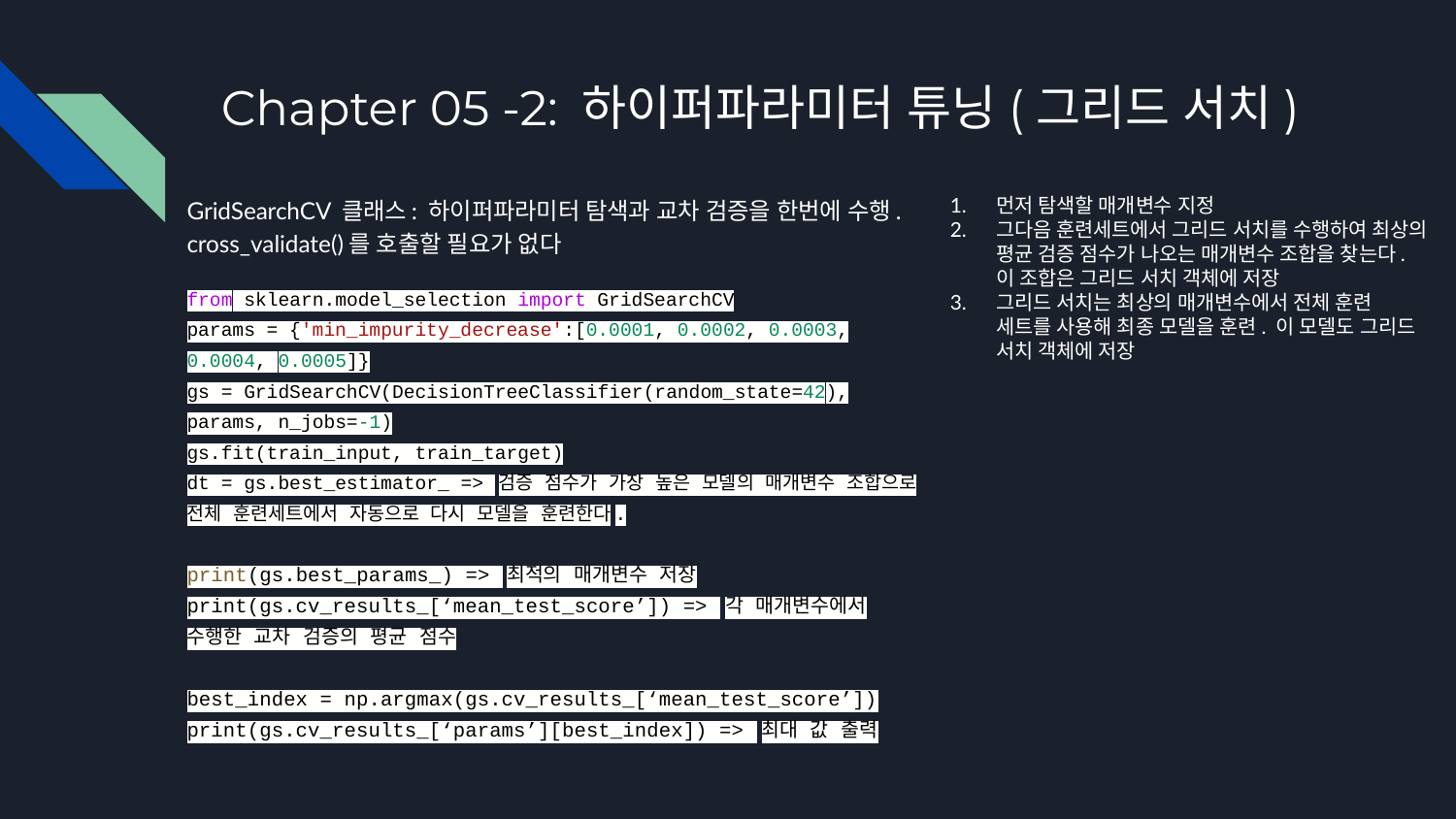

# Chapter 05 -2: 하이퍼파라미터 튜닝(그리드 서치)
GridSearchCV 클래스: 하이퍼파라미터 탐색과 교차 검증을 한번에 수행. cross_validate()를 호출할 필요가 없다
from sklearn.model_selection import GridSearchCV
params = {'min_impurity_decrease':[0.0001, 0.0002, 0.0003, 0.0004, 0.0005]}
gs = GridSearchCV(DecisionTreeClassifier(random_state=42), params, n_jobs=-1)
gs.fit(train_input, train_target)
dt = gs.best_estimator_ => 검증 점수가 가장 높은 모델의 매개변수 조합으로 전체 훈련세트에서 자동으로 다시 모델을 훈련한다.

print(gs.best_params_) => 최적의 매개변수 저장
print(gs.cv_results_[‘mean_test_score’]) => 각 매개변수에서 수행한 교차 검증의 평균 점수

best_index = np.argmax(gs.cv_results_[‘mean_test_score’])
print(gs.cv_results_[‘params’][best_index]) => 최대 값 출력
먼저 탐색할 매개변수 지정
그다음 훈련세트에서 그리드 서치를 수행하여 최상의 평균 검증 점수가 나오는 매개변수 조합을 찾는다. 이 조합은 그리드 서치 객체에 저장
그리드 서치는 최상의 매개변수에서 전체 훈련 세트를 사용해 최종 모델을 훈련. 이 모델도 그리드 서치 객체에 저장